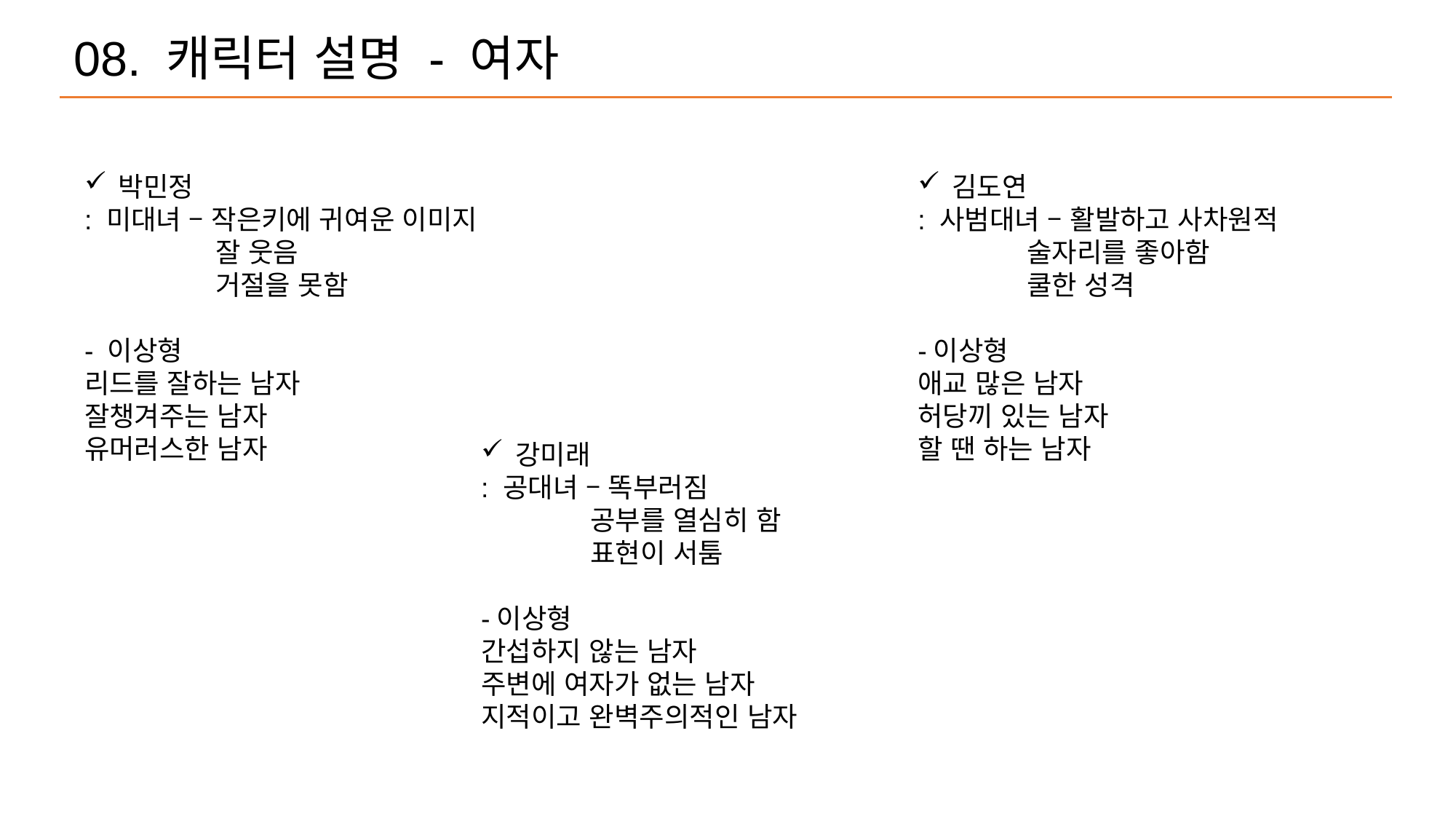

08. 캐릭터 설명 - 여자
박민정
: 미대녀 – 작은키에 귀여운 이미지
	  잘 웃음
	  거절을 못함

- 이상형
리드를 잘하는 남자
잘챙겨주는 남자
유머러스한 남자

김도연
: 사범대녀 – 활발하고 사차원적
	술자리를 좋아함
	쿨한 성격

-이상형
애교 많은 남자
허당끼 있는 남자
할 땐 하는 남자

강미래
: 공대녀 – 똑부러짐
	공부를 열심히 함
	표현이 서툼

-이상형
간섭하지 않는 남자
주변에 여자가 없는 남자
지적이고 완벽주의적인 남자